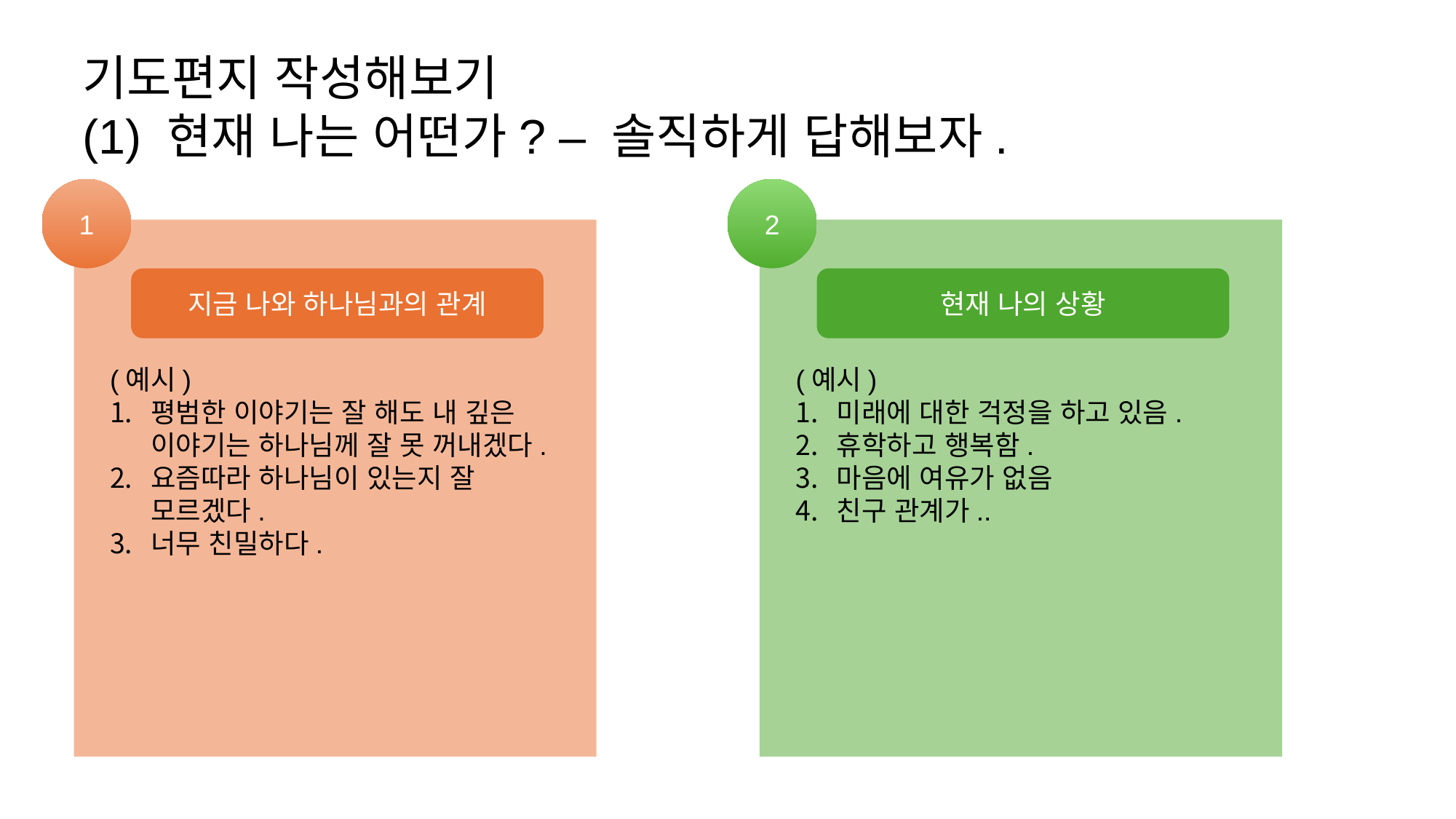

기도편지 작성해보기
(1) 현재 나는 어떤가? – 솔직하게 답해보자.
1
2

지금 나와 하나님과의 관계
현재 나의 상황
(예시)
평범한 이야기는 잘 해도 내 깊은 이야기는 하나님께 잘 못 꺼내겠다.
요즘따라 하나님이 있는지 잘 모르겠다.
너무 친밀하다.
(예시)
미래에 대한 걱정을 하고 있음.
휴학하고 행복함.
마음에 여유가 없음
친구 관계가..